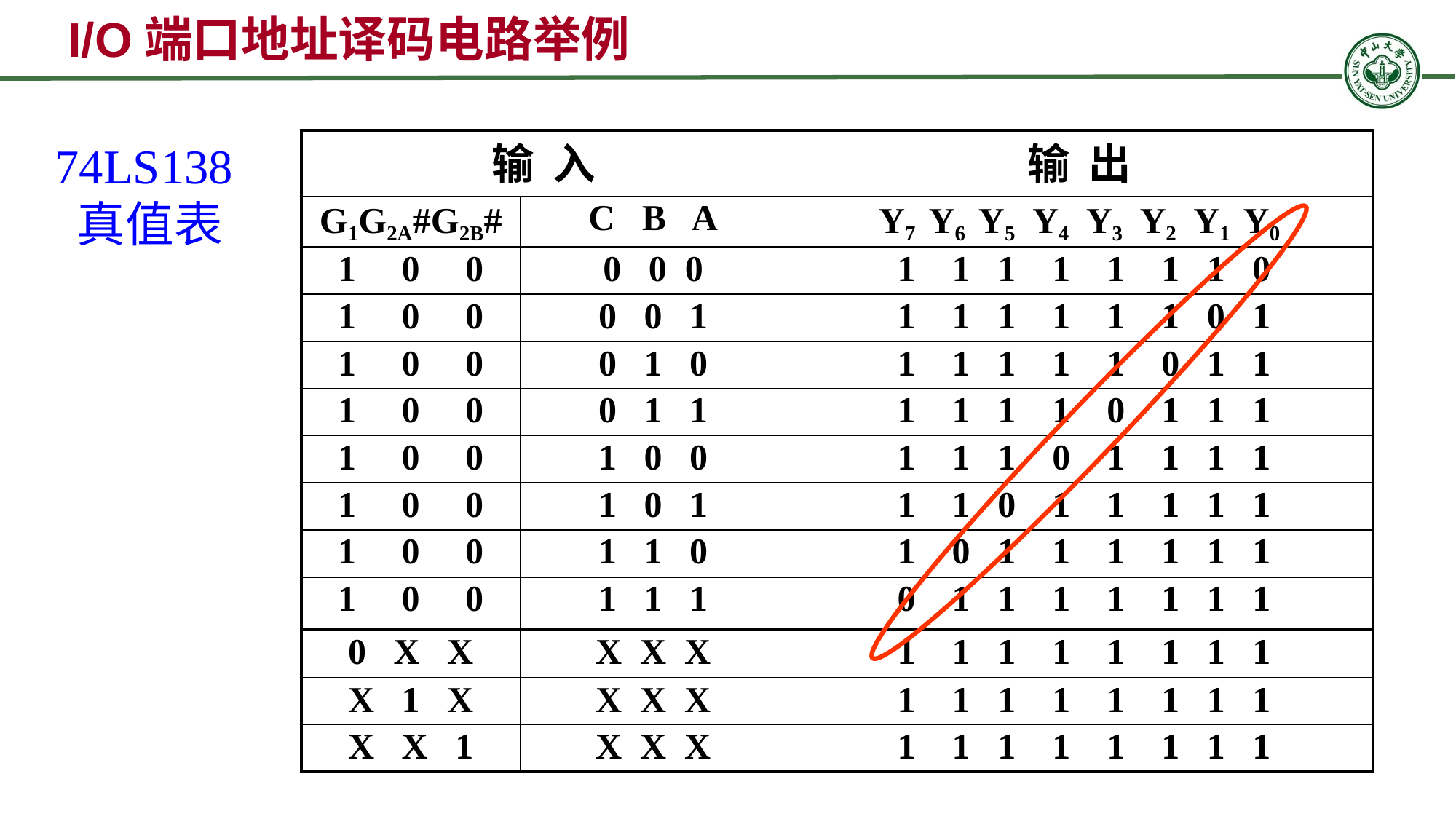

I/O端口地址译码电路举例

74LS138真值表
| 输 入 |  | 输 出 |
| --- | --- | --- |
| G1G2A#G2B# | C B A | Y7 Y6 Y5 Y4 Y3 Y2 Y1 Y0 |
| 1 0 0 | 0 0 0 | 1 1 1 1 1 1 1 0 |
| 1 0 0 | 0 0 1 | 1 1 1 1 1 1 0 1 |
| 1 0 0 | 0 1 0 | 1 1 1 1 1 0 1 1 |
| 1 0 0 | 0 1 1 | 1 1 1 1 0 1 1 1 |
| 1 0 0 | 1 0 0 | 1 1 1 0 1 1 1 1 |
| 1 0 0 | 1 0 1 | 1 1 0 1 1 1 1 1 |
| 1 0 0 | 1 1 0 | 1 0 1 1 1 1 1 1 |
| 1 0 0 | 1 1 1 | 0 1 1 1 1 1 1 1 |
| 0 X X | X X X | 1 1 1 1 1 1 1 1 |
| X 1 X | X X X | 1 1 1 1 1 1 1 1 |
| X X 1 | X X X | 1 1 1 1 1 1 1 1 |